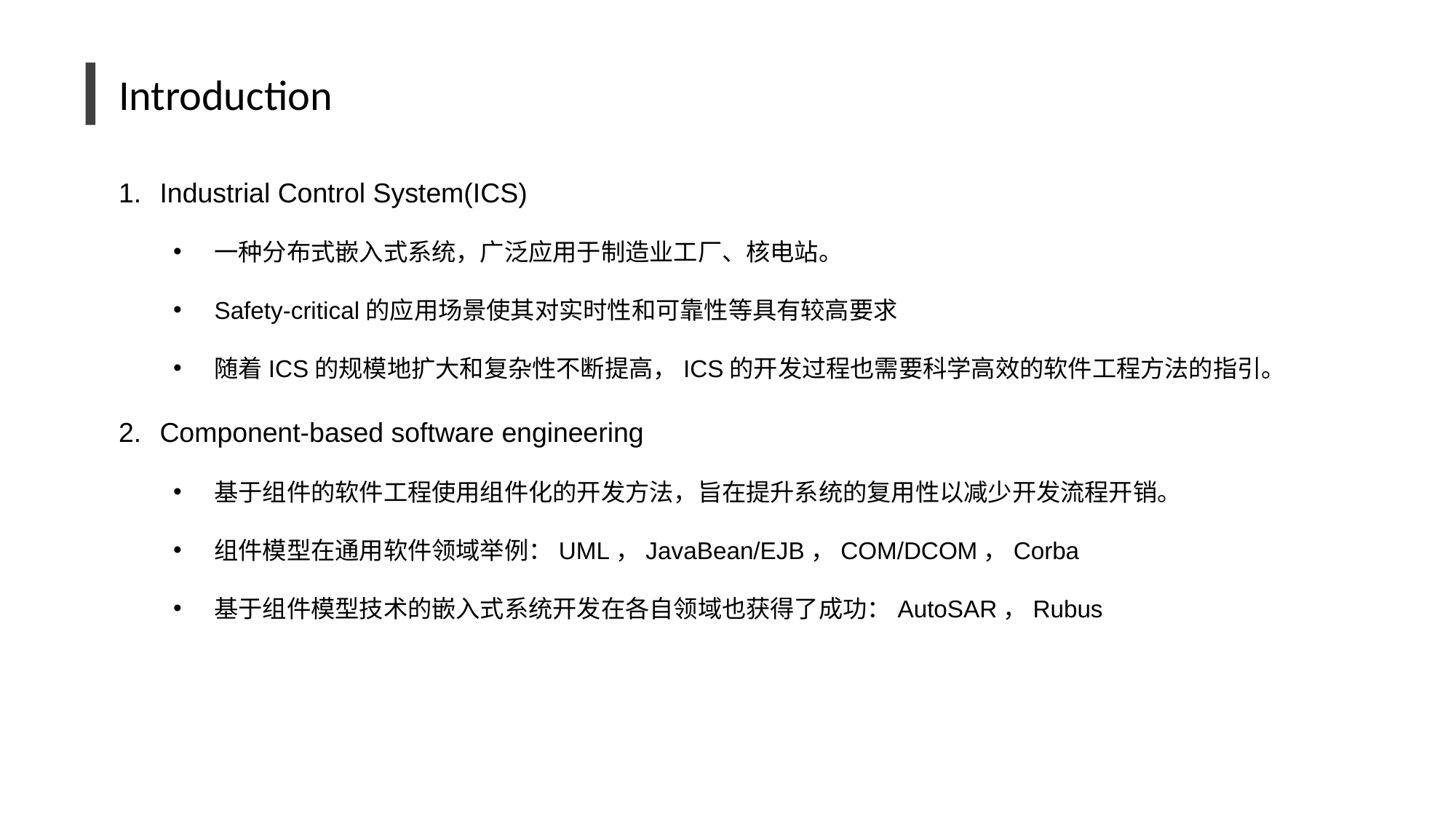

Introduction
Industrial Control System(ICS)
一种分布式嵌入式系统，广泛应用于制造业工厂、核电站。
Safety-critical的应用场景使其对实时性和可靠性等具有较高要求
随着ICS的规模地扩大和复杂性不断提高，ICS的开发过程也需要科学高效的软件工程方法的指引。
Component-based software engineering
基于组件的软件工程使用组件化的开发方法，旨在提升系统的复用性以减少开发流程开销。
组件模型在通用软件领域举例：UML，JavaBean/EJB，COM/DCOM，Corba
基于组件模型技术的嵌入式系统开发在各自领域也获得了成功：AutoSAR，Rubus